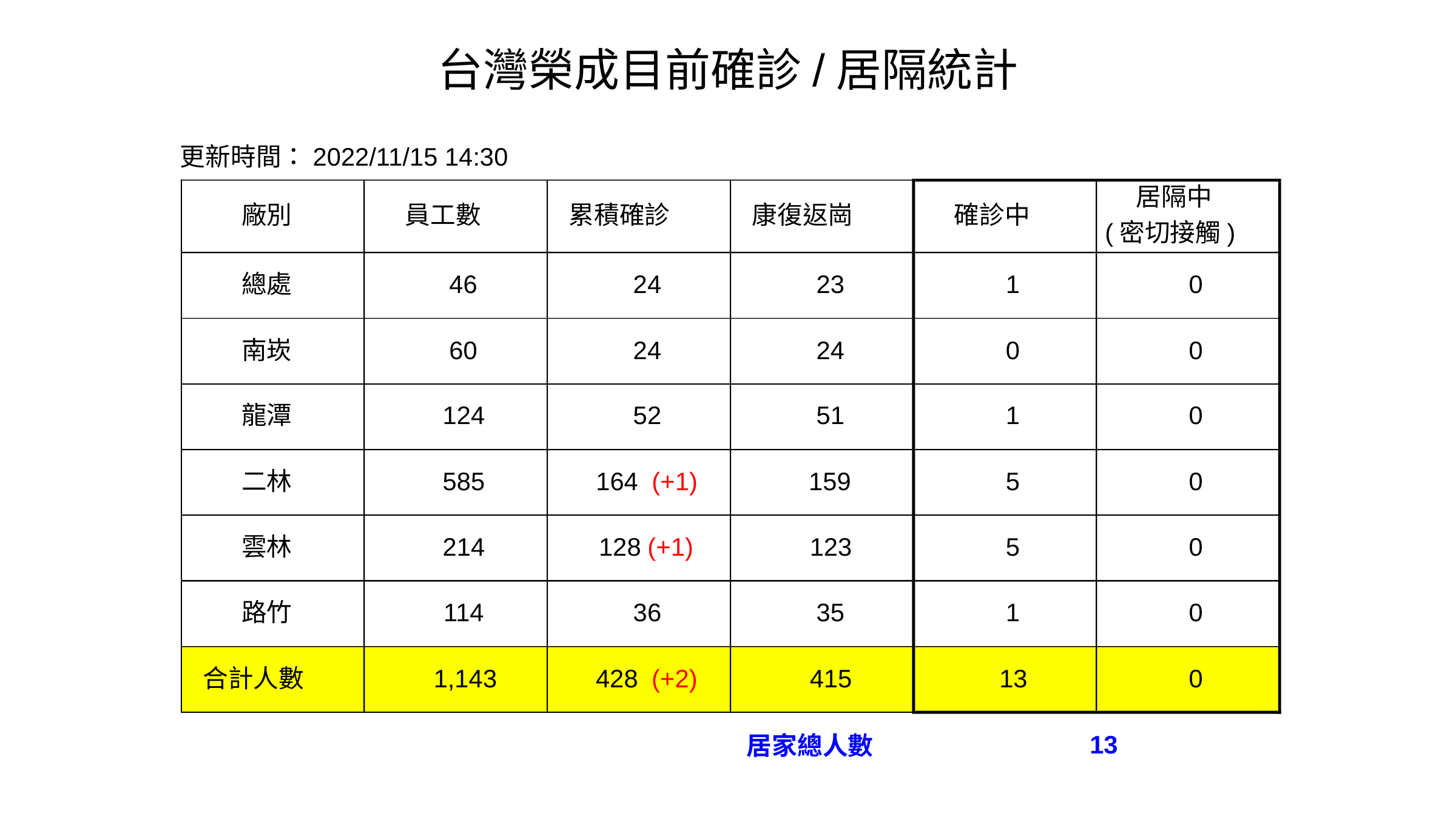

台灣榮成目前確診/居隔統計

更新時間：2022/11/15 14:30

居隔中

廠別
員工數
累積確診
康復返崗
確診中
(密切接觸)

總處
46
24
23
1
0

南崁
60
24
24
0
0

龍潭
124
52
51
1
0

二林
585
164
 (+1)
159
5
0

雲林
214
128
(+1)
123
5
0

路竹
114
36
35
1
0

合計人數
1,143
428
(+2)
415
13
0

13
居家總人數